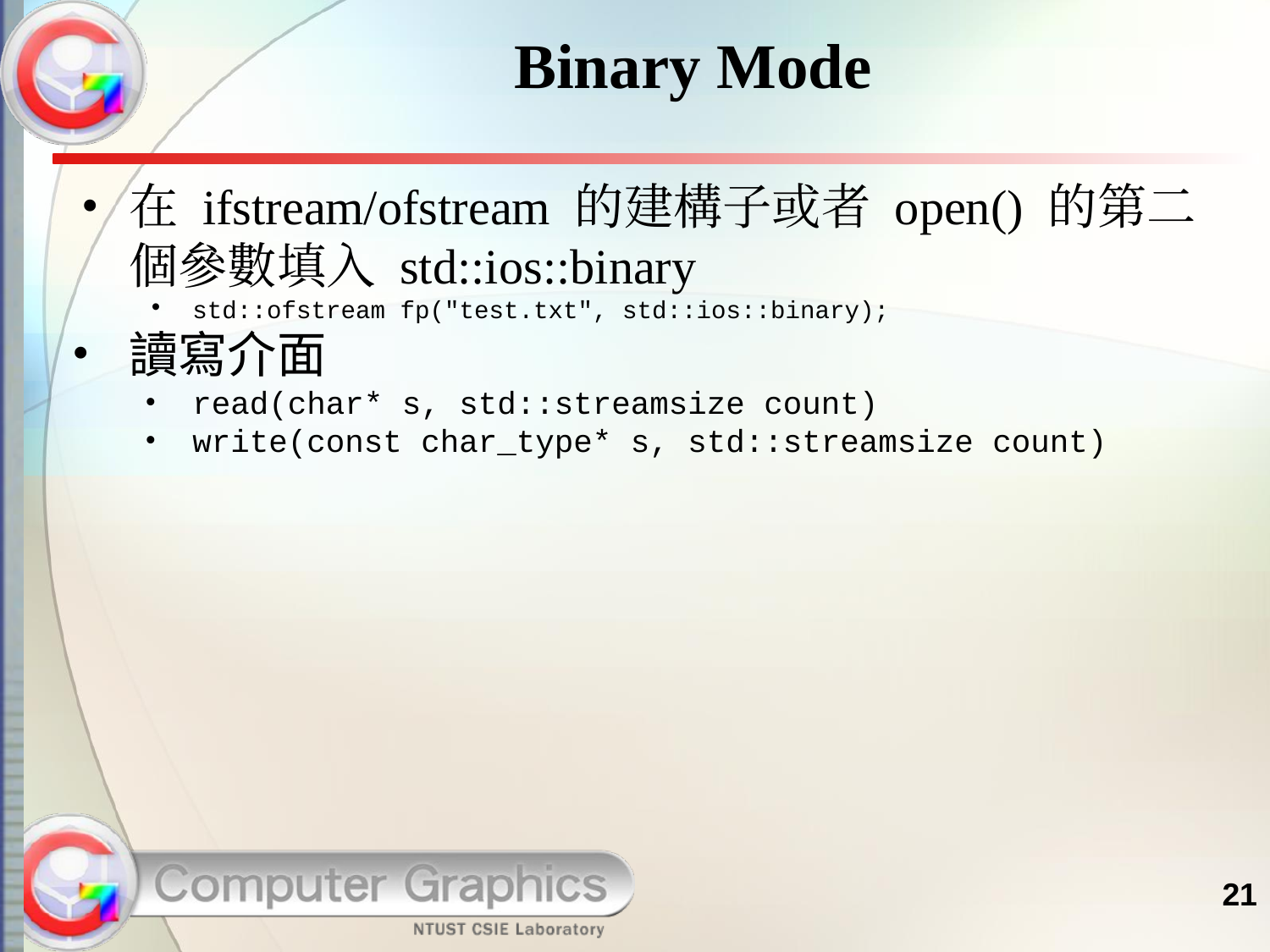

# Binary Mode
在 ifstream/ofstream 的建構子或者 open() 的第二個參數填入 std::ios::binary
std::ofstream fp("test.txt", std::ios::binary);
讀寫介面
read(char* s, std::streamsize count)
write(const char_type* s, std::streamsize count)

21